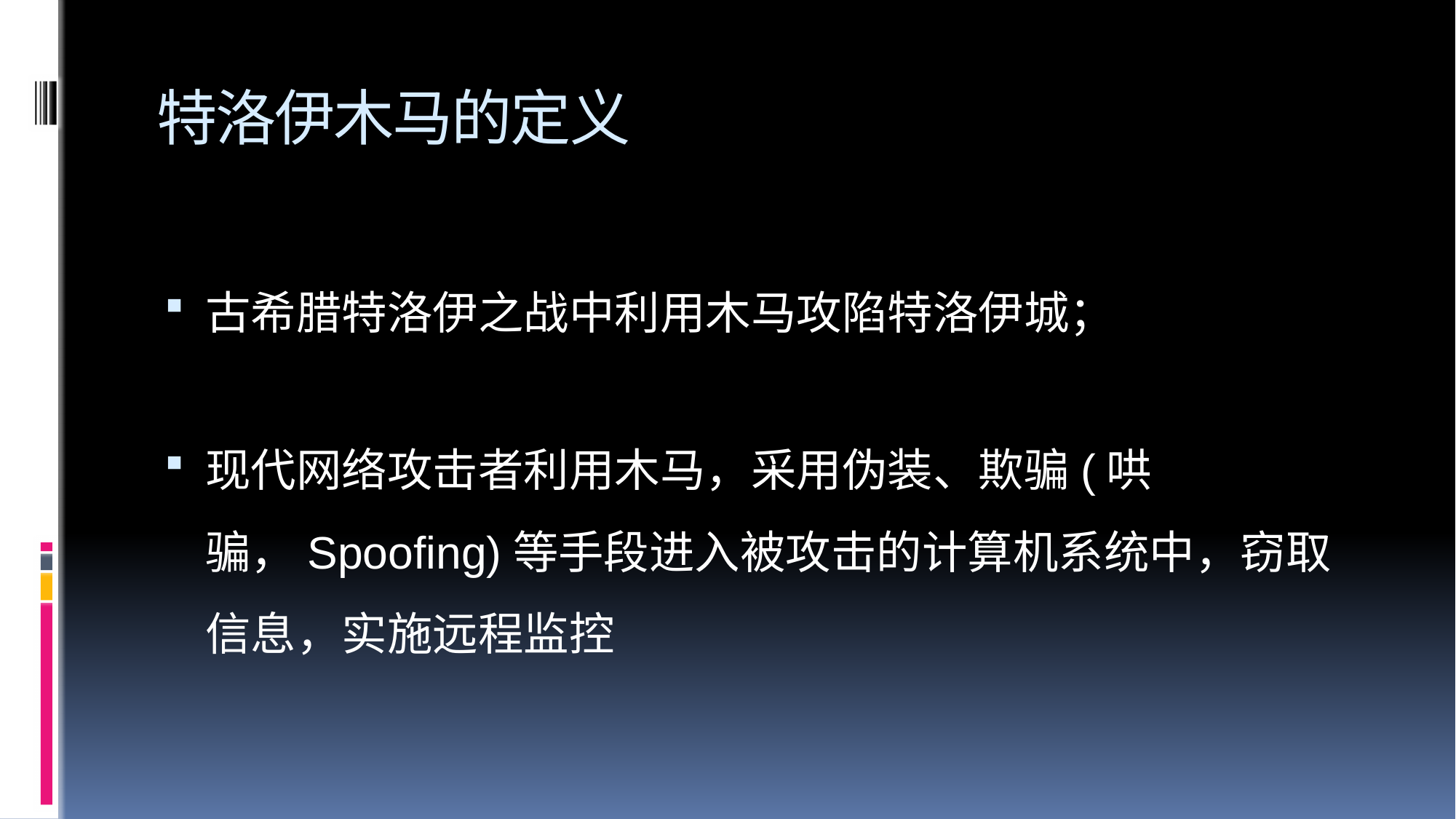

# 特洛伊木马的定义

古希腊特洛伊之战中利用木马攻陷特洛伊城；

现代网络攻击者利用木马，采用伪装、欺骗(哄骗，Spoofing)等手段进入被攻击的计算机系统中，窃取信息，实施远程监控